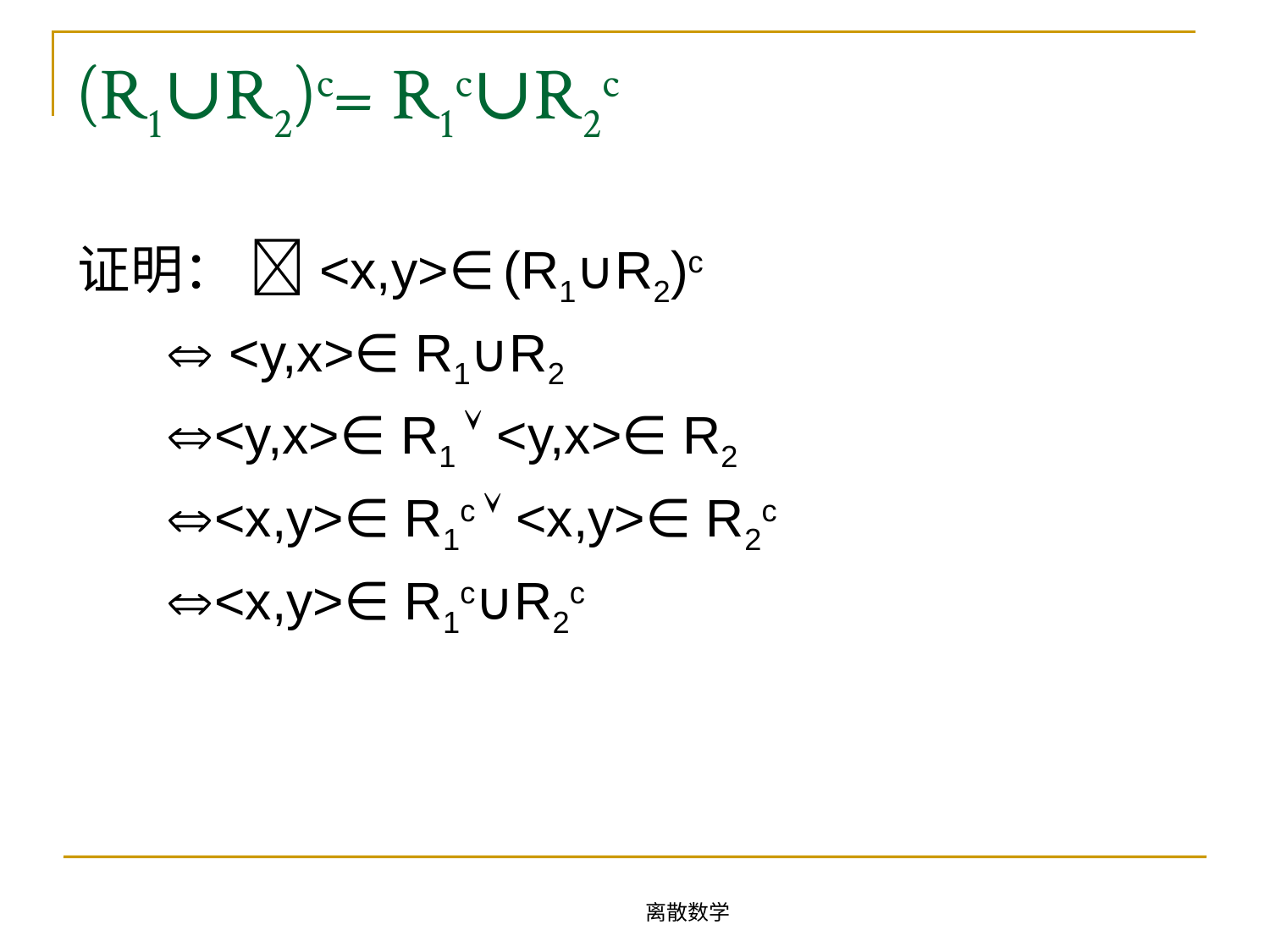

# (R1∪R2)c= R1c∪R2c
证明： ∀<x,y>∈ (R1∪R2)c
      ⇔ <y,x>∈ R1∪R2
      ⇔<y,x>∈ R1 ∨ <y,x>∈ R2
      ⇔<x,y>∈ R1c ∨ <x,y>∈ R2c
      ⇔<x,y>∈ R1c∪R2c

离散数学
11